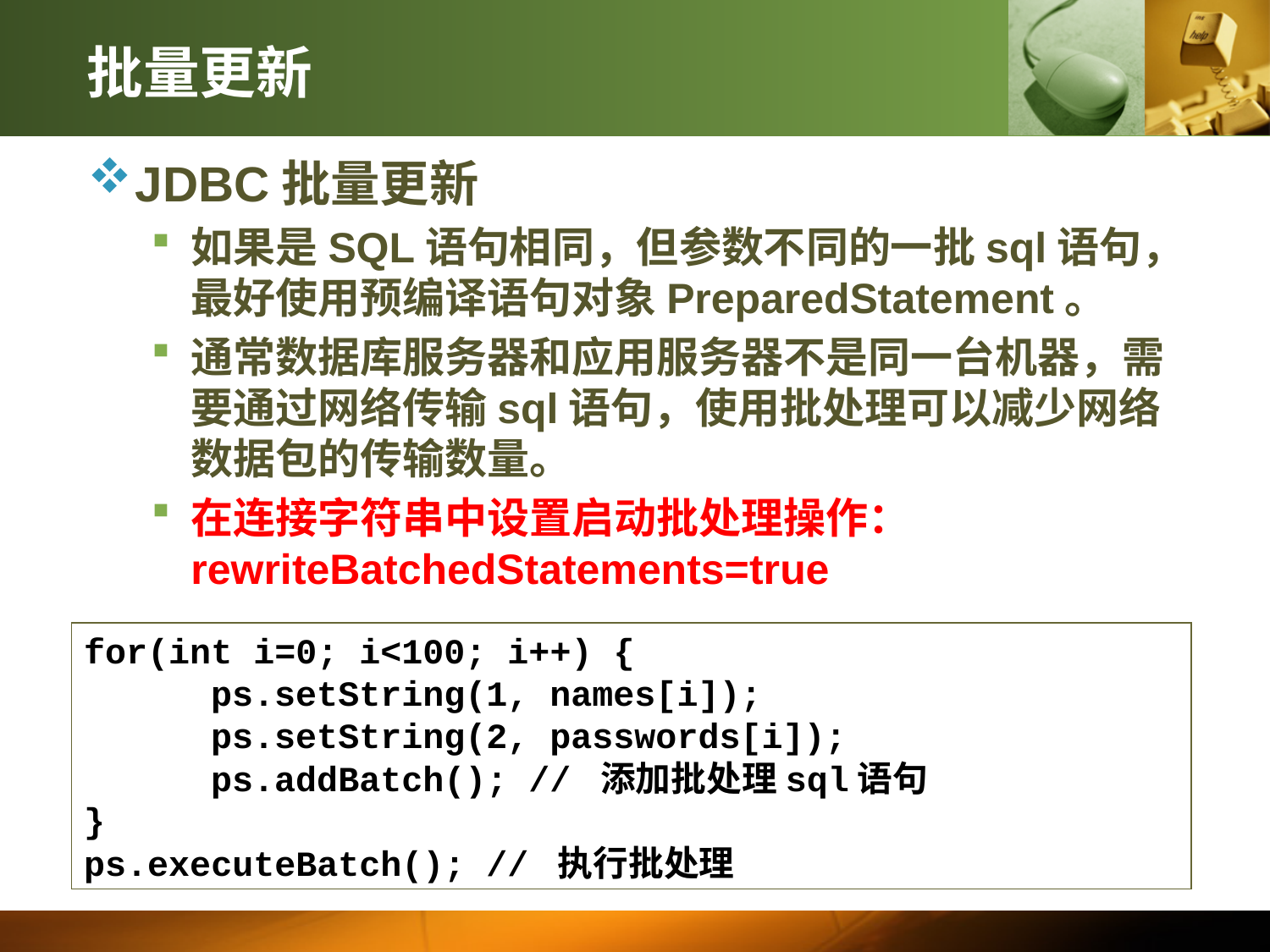

# 批量更新
JDBC批量更新
如果是SQL语句相同，但参数不同的一批sql语句，最好使用预编译语句对象PreparedStatement。
通常数据库服务器和应用服务器不是同一台机器，需要通过网络传输sql语句，使用批处理可以减少网络数据包的传输数量。
在连接字符串中设置启动批处理操作：rewriteBatchedStatements=true
for(int i=0; i<100; i++) {
	ps.setString(1, names[i]);
	ps.setString(2, passwords[i]);
	ps.addBatch(); // 添加批处理sql语句
}
ps.executeBatch(); // 执行批处理